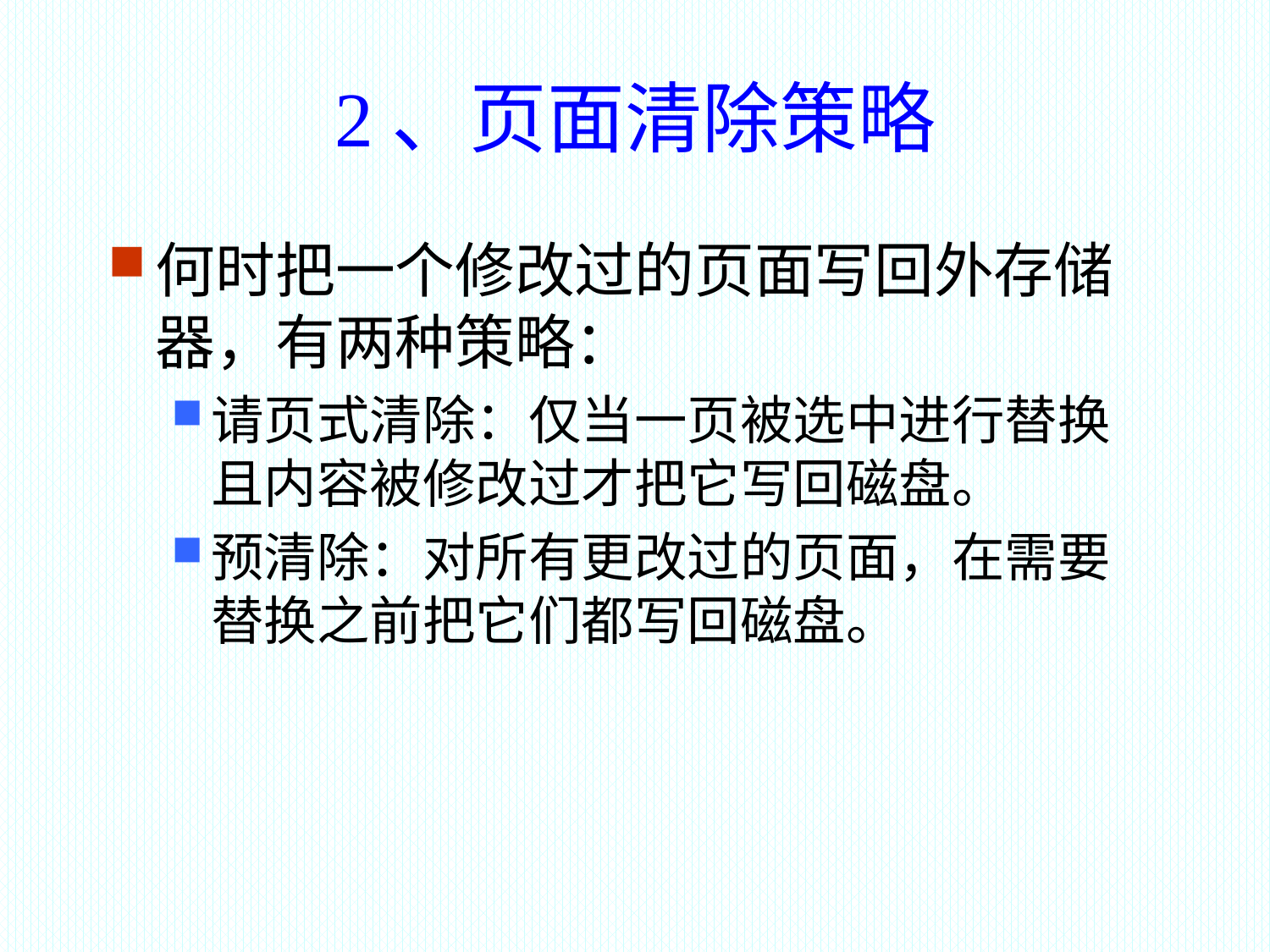

# 2、页面清除策略
何时把一个修改过的页面写回外存储器，有两种策略：
请页式清除：仅当一页被选中进行替换且内容被修改过才把它写回磁盘。
预清除：对所有更改过的页面，在需要替换之前把它们都写回磁盘。